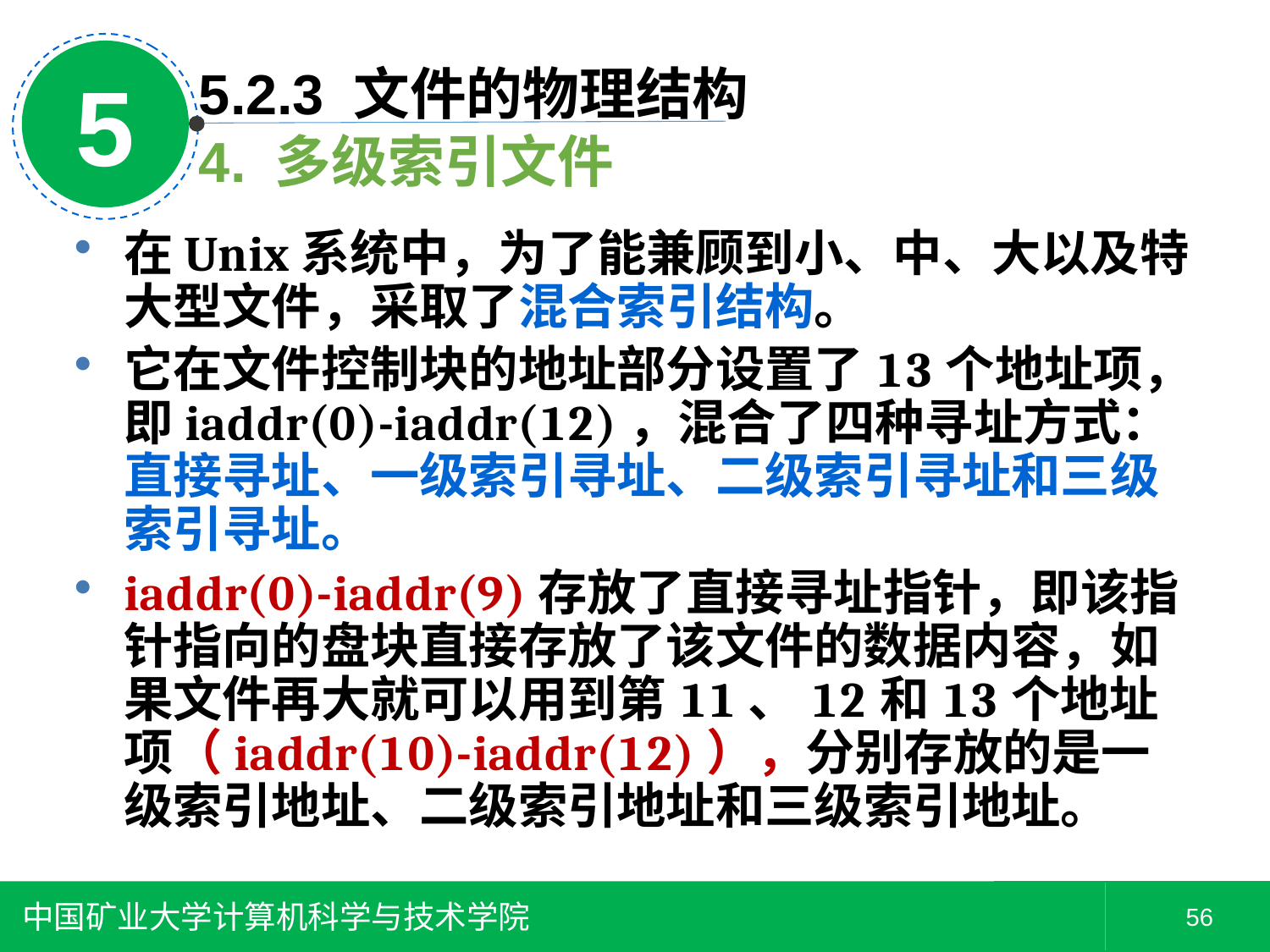

5
5.2.3 文件的物理结构
4. 多级索引文件

在Unix系统中，为了能兼顾到小、中、大以及特大型文件，采取了混合索引结构。
它在文件控制块的地址部分设置了13个地址项，即iaddr(0)-iaddr(12)，混合了四种寻址方式：直接寻址、一级索引寻址、二级索引寻址和三级索引寻址。
iaddr(0)-iaddr(9)存放了直接寻址指针，即该指针指向的盘块直接存放了该文件的数据内容，如果文件再大就可以用到第11、12和13个地址项（iaddr(10)-iaddr(12)），分别存放的是一级索引地址、二级索引地址和三级索引地址。